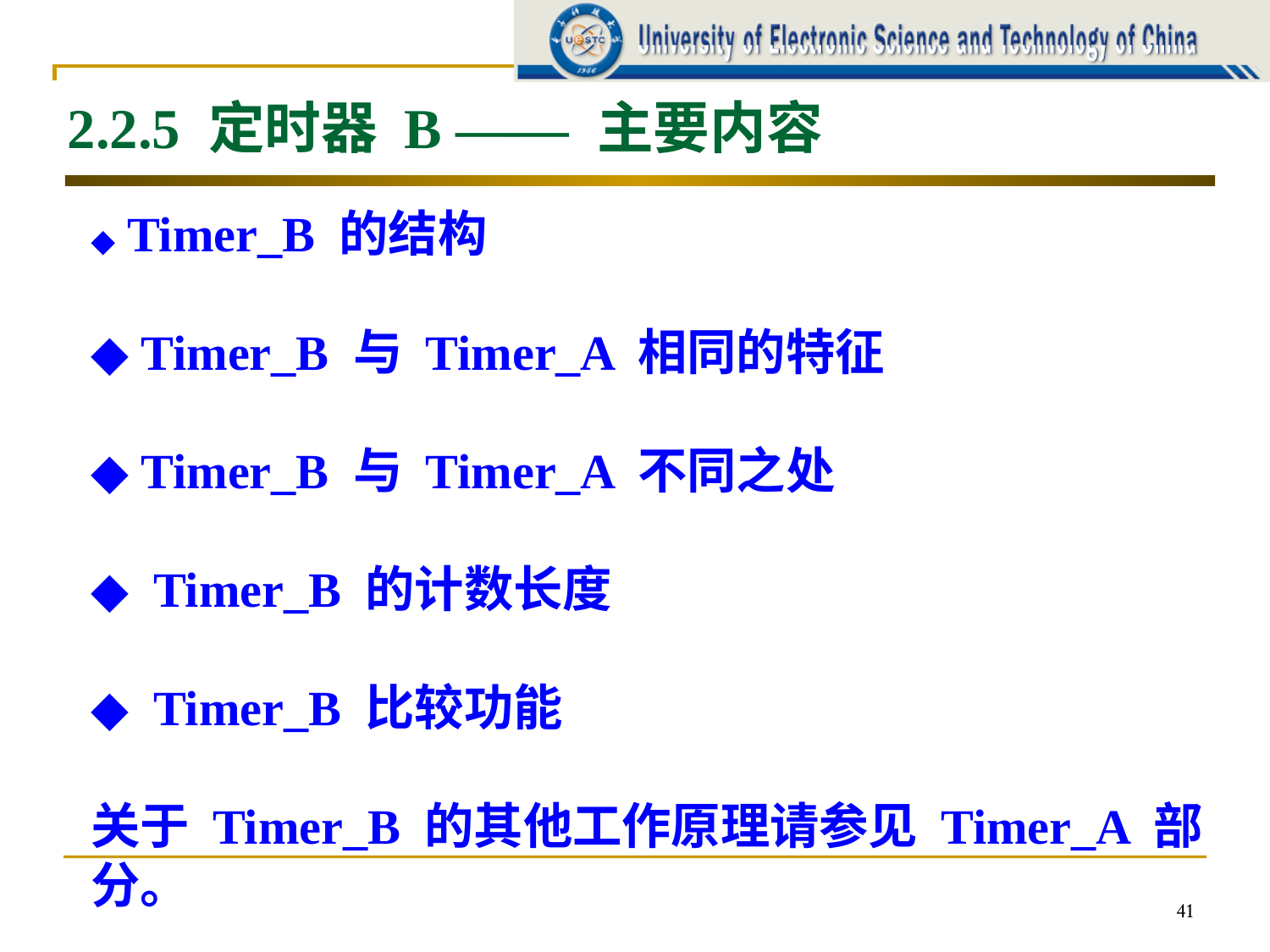

2.2.5 定时器 B —— 主要内容
◆ Timer_B 的结构

◆ Timer_B 与 Timer_A 相同的特征

◆ Timer_B 与 Timer_A 不同之处

◆  Timer_B 的计数长度

◆  Timer_B 比较功能

关于 Timer_B 的其他工作原理请参见 Timer_A 部分。

41